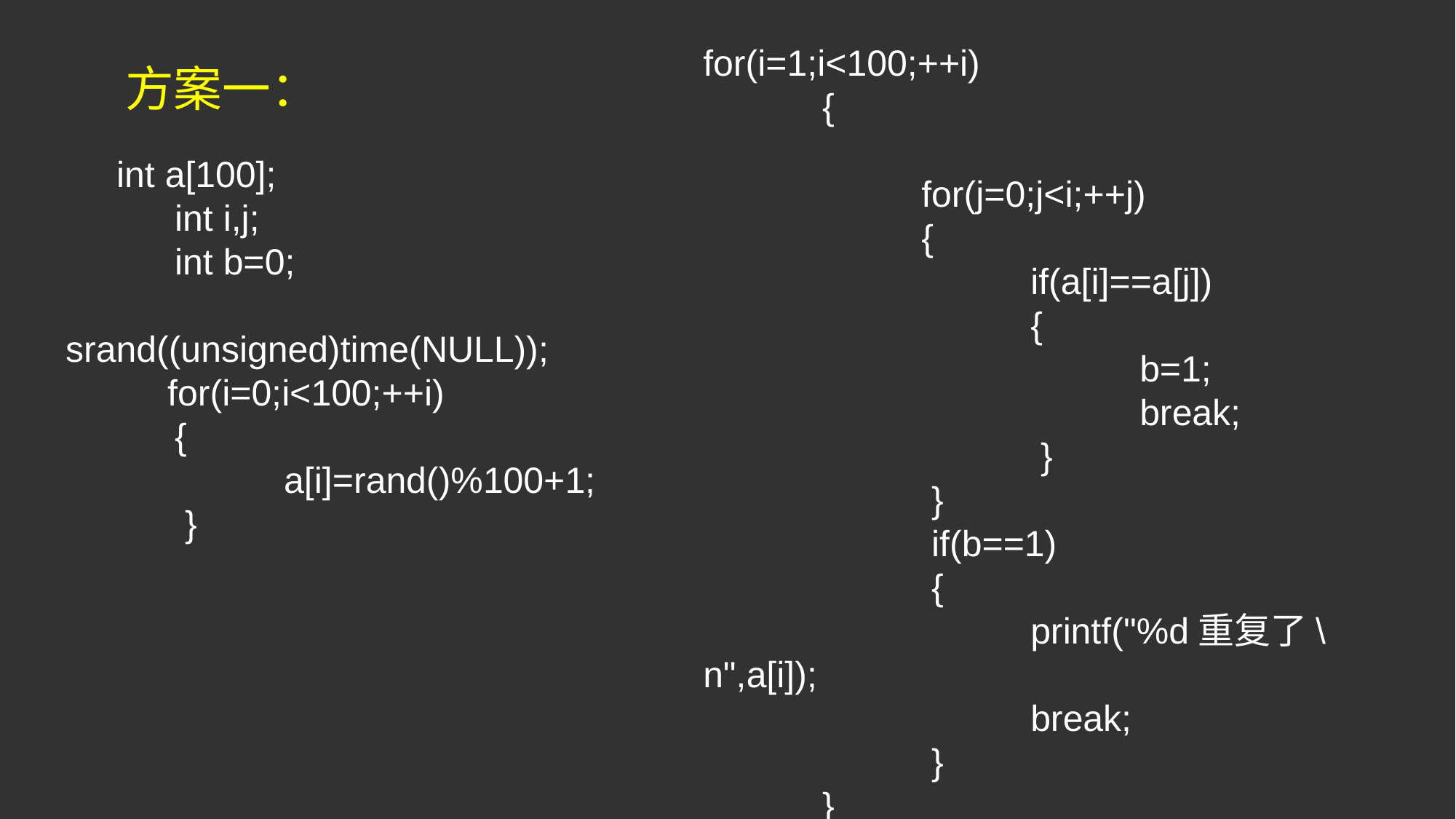

for(i=1;i<100;++i)
	 {

	 	for(j=0;j<i;++j)
	 	{
	 		if(a[i]==a[j])
	 		{
	 			b=1;
	 			break;
			 }
		 }
		 if(b==1)
		 {
		 	printf("%d重复了\n",a[i]);
		 	break;
		 }
	 }
方案一：
     int a[100];
	int i,j;
	int b=0;
	srand((unsigned)time(NULL));
          for(i=0;i<100;++i)
	{
		a[i]=rand()%100+1;
	 }